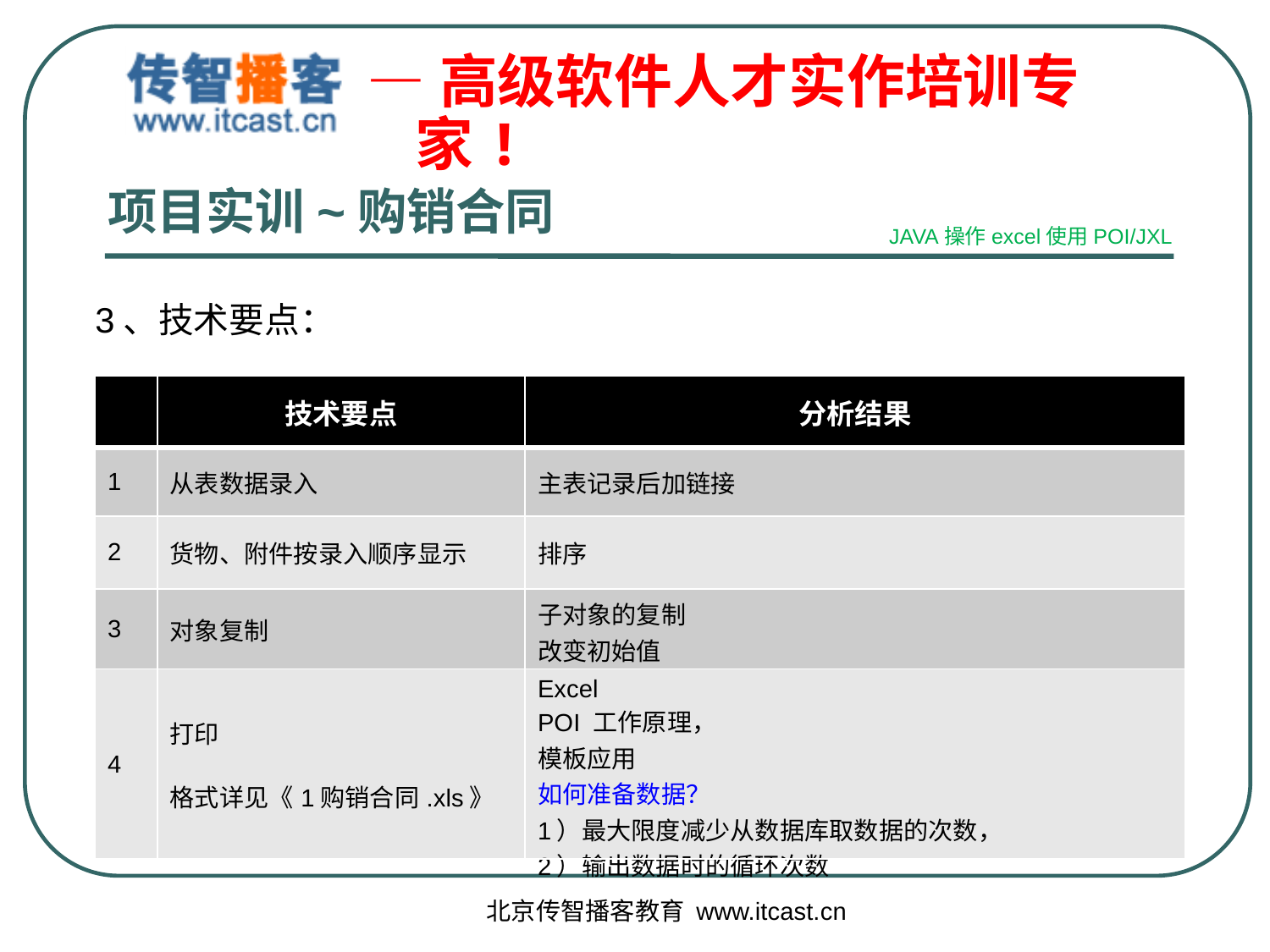

# 项目实训~购销合同
JAVA操作excel使用POI/JXL
3、技术要点：
|  | 技术要点 | 分析结果 |
| --- | --- | --- |
| 1 | 从表数据录入 | 主表记录后加链接 |
| 2 | 货物、附件按录入顺序显示 | 排序 |
| 3 | 对象复制 | 子对象的复制 改变初始值 |
| 4 | 打印 格式详见《1购销合同.xls》 | Excel POI 工作原理， 模板应用 如何准备数据？ 1）最大限度减少从数据库取数据的次数， 2）输出数据时的循环次数 |
北京传智播客教育 www.itcast.cn